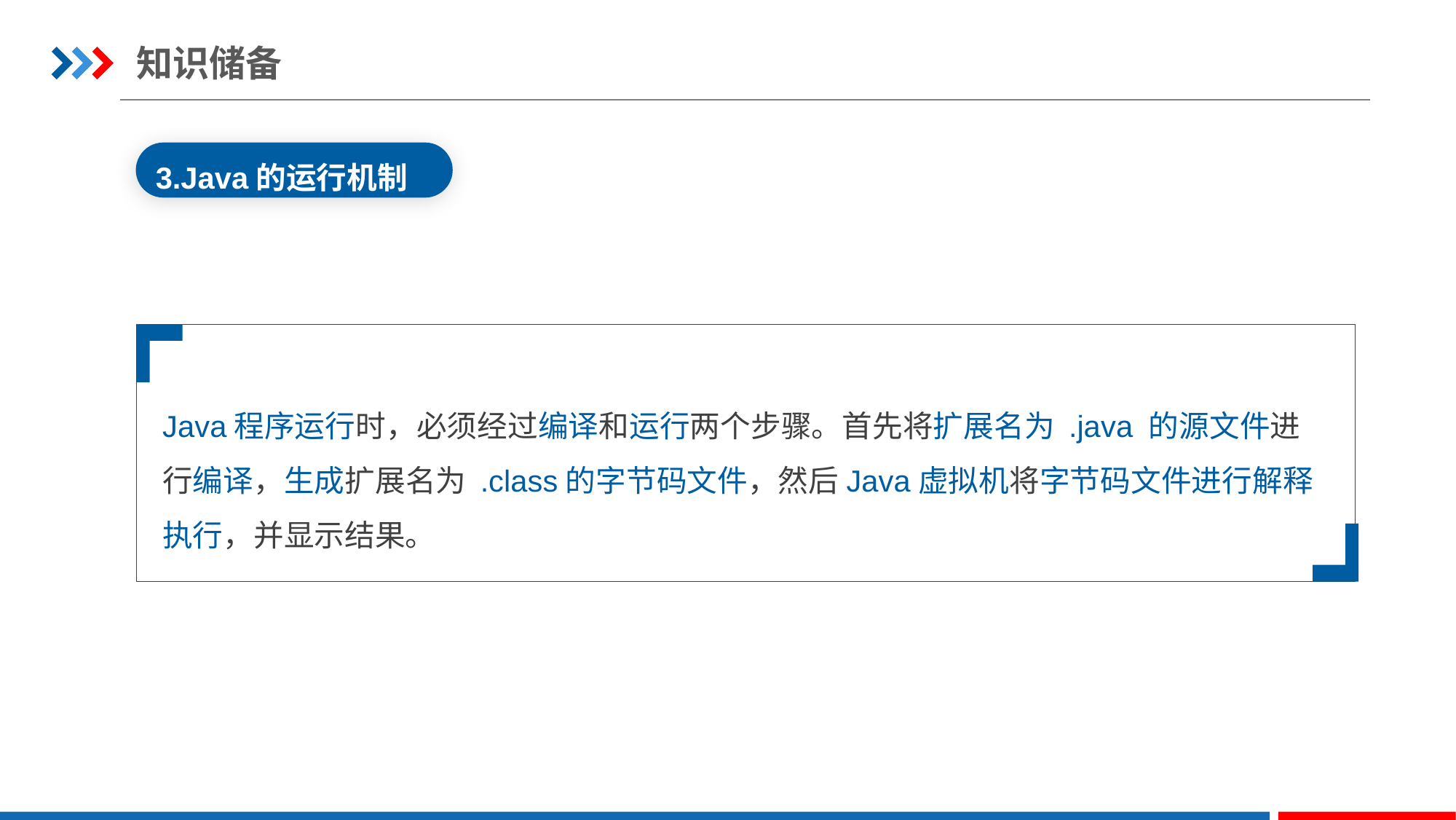

知识储备
3.Java的运行机制

Java程序运行时，必须经过编译和运行两个步骤。首先将扩展名为 .java 的源文件进行编译，生成扩展名为 .class的字节码文件，然后Java虚拟机将字节码文件进行解释执行，并显示结果。